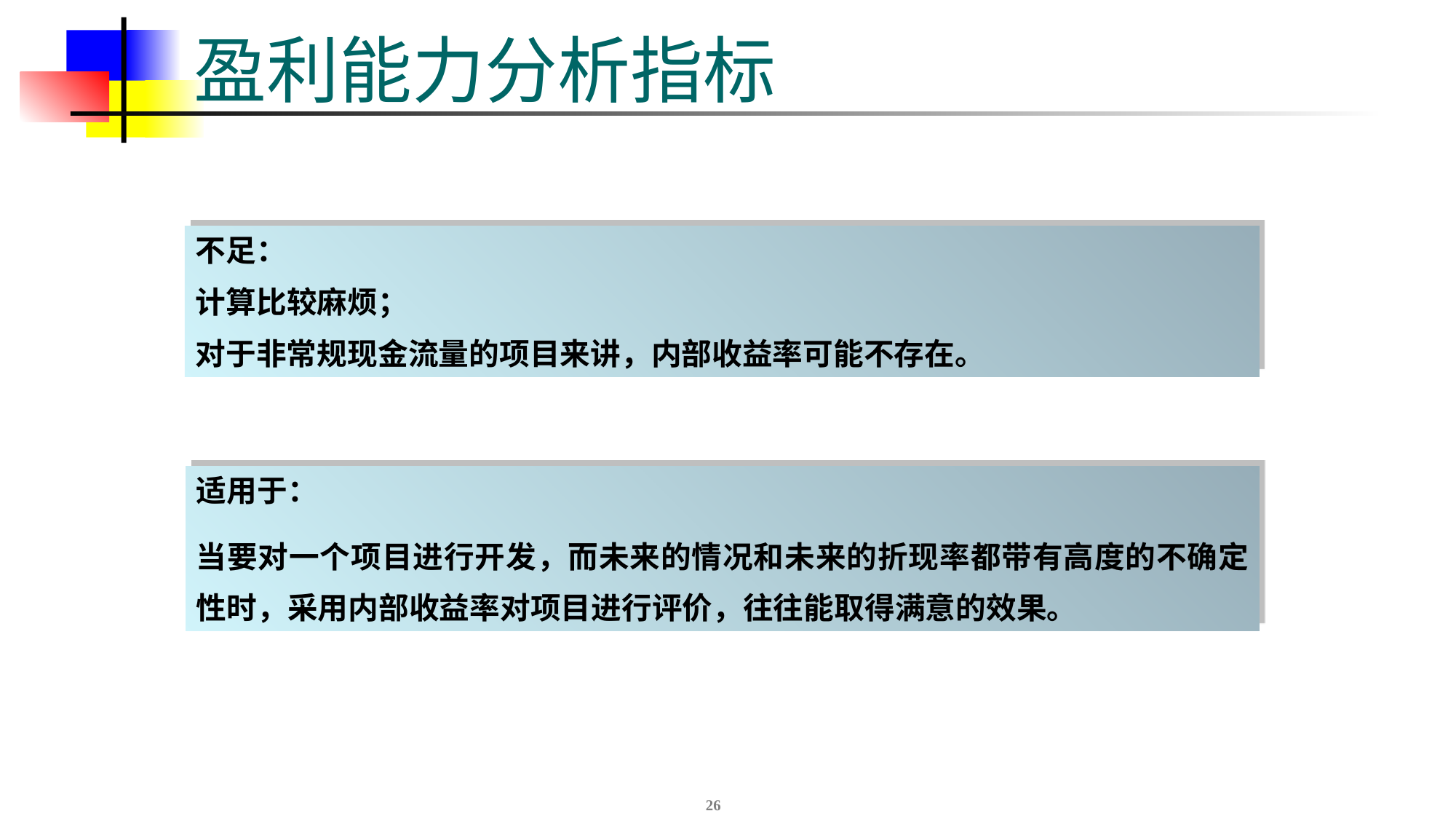

# 盈利能力分析指标
不足：
计算比较麻烦；
对于非常规现金流量的项目来讲，内部收益率可能不存在。
适用于：
当要对一个项目进行开发，而未来的情况和未来的折现率都带有高度的不确定性时，采用内部收益率对项目进行评价，往往能取得满意的效果。
26